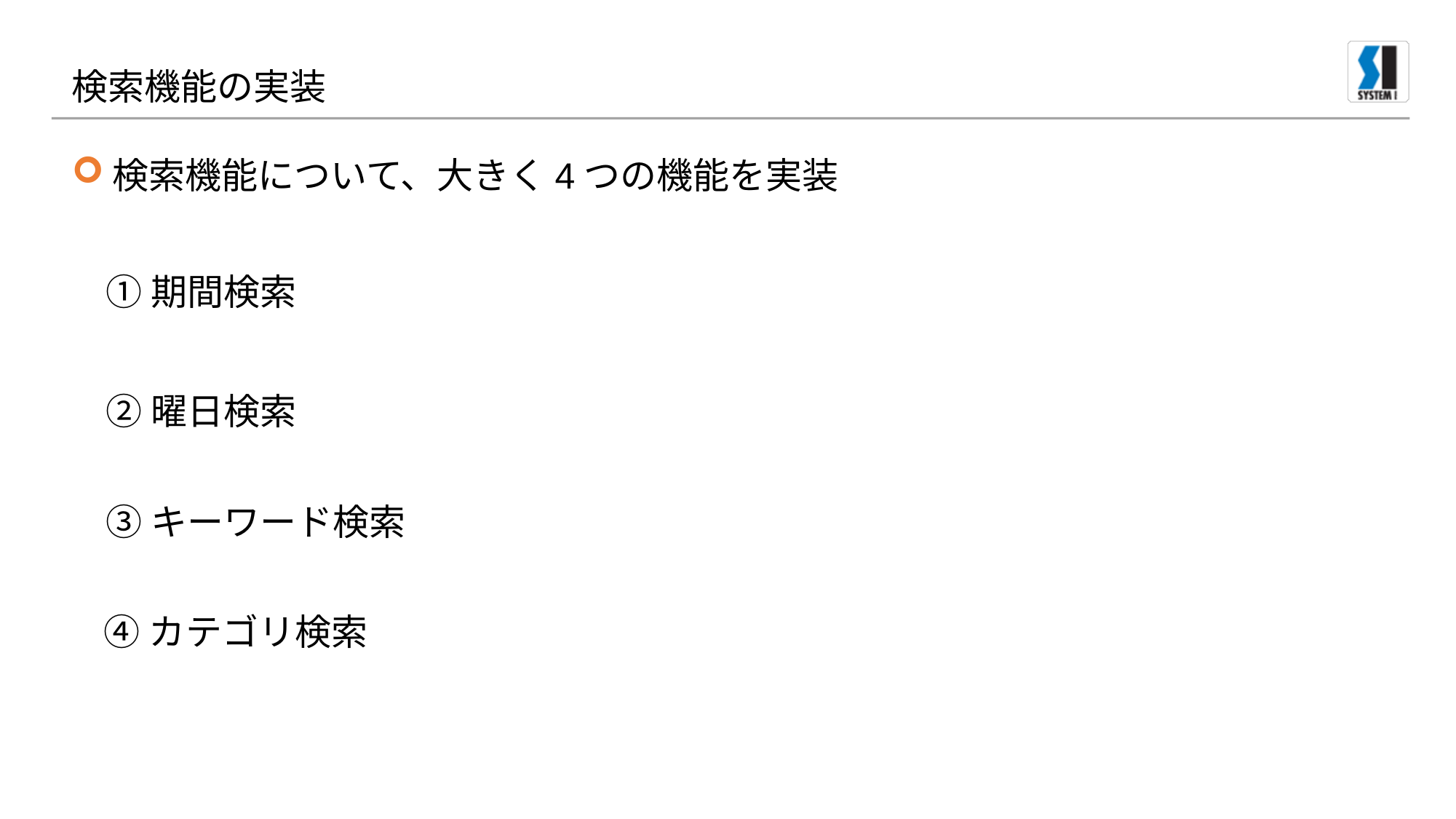

# 検索機能の実装
検索機能について、大きく4つの機能を実装
①期間検索
②曜日検索
③キーワード検索
④カテゴリ検索